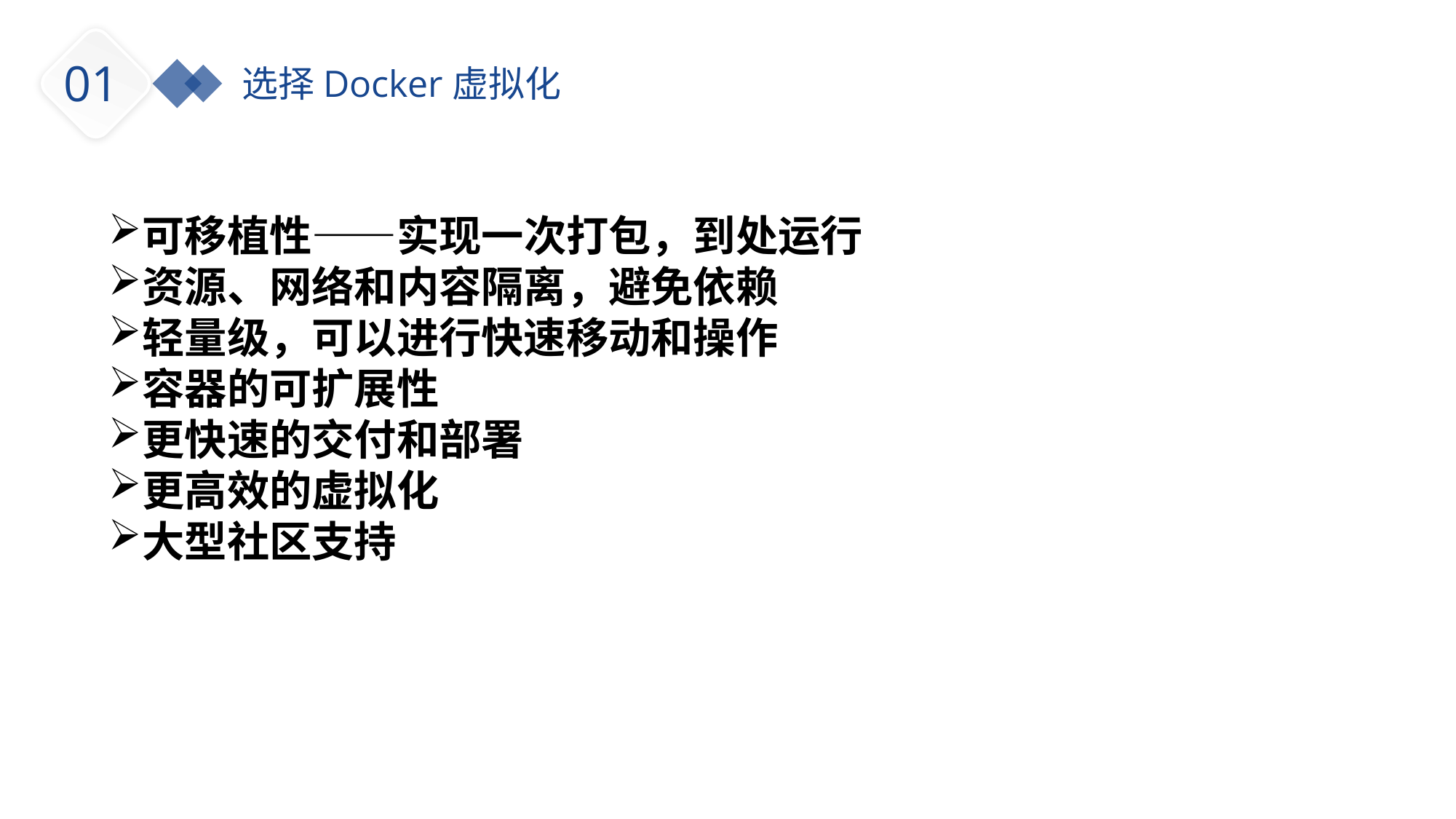

01
选择Docker虚拟化

可移植性——实现一次打包，到处运行
资源、网络和内容隔离，避免依赖
轻量级，可以进行快速移动和操作
容器的可扩展性
更快速的交付和部署
更高效的虚拟化
大型社区支持
Dream what you want to dream; go where you want to go; be what you want to be, because you have only one life.